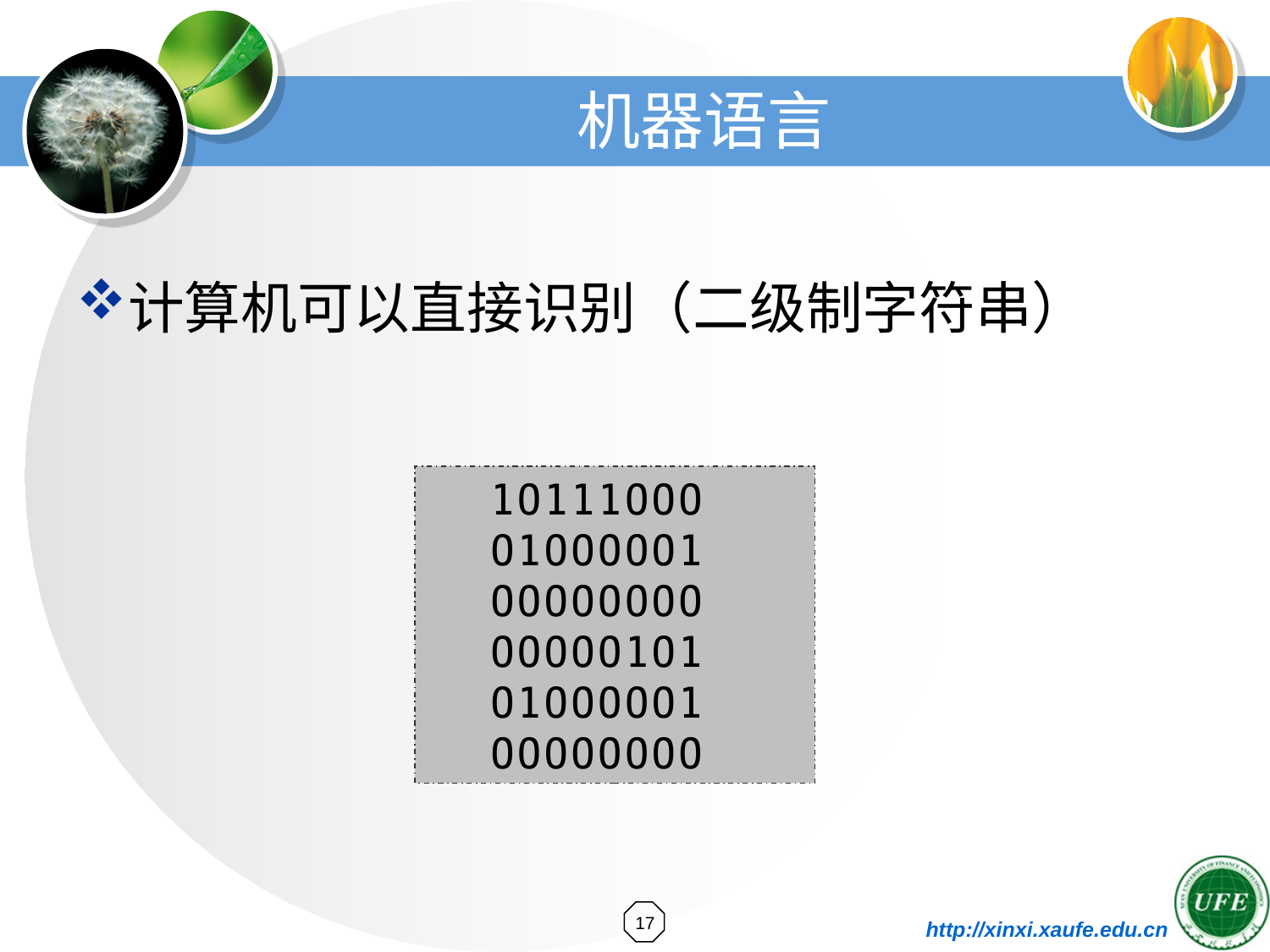

# 机器语言
计算机可以直接识别（二级制字符串）
	10111000
	01000001
	00000000
	00000101
	01000001
	00000000
17
http://xinxi.xaufe.edu.cn